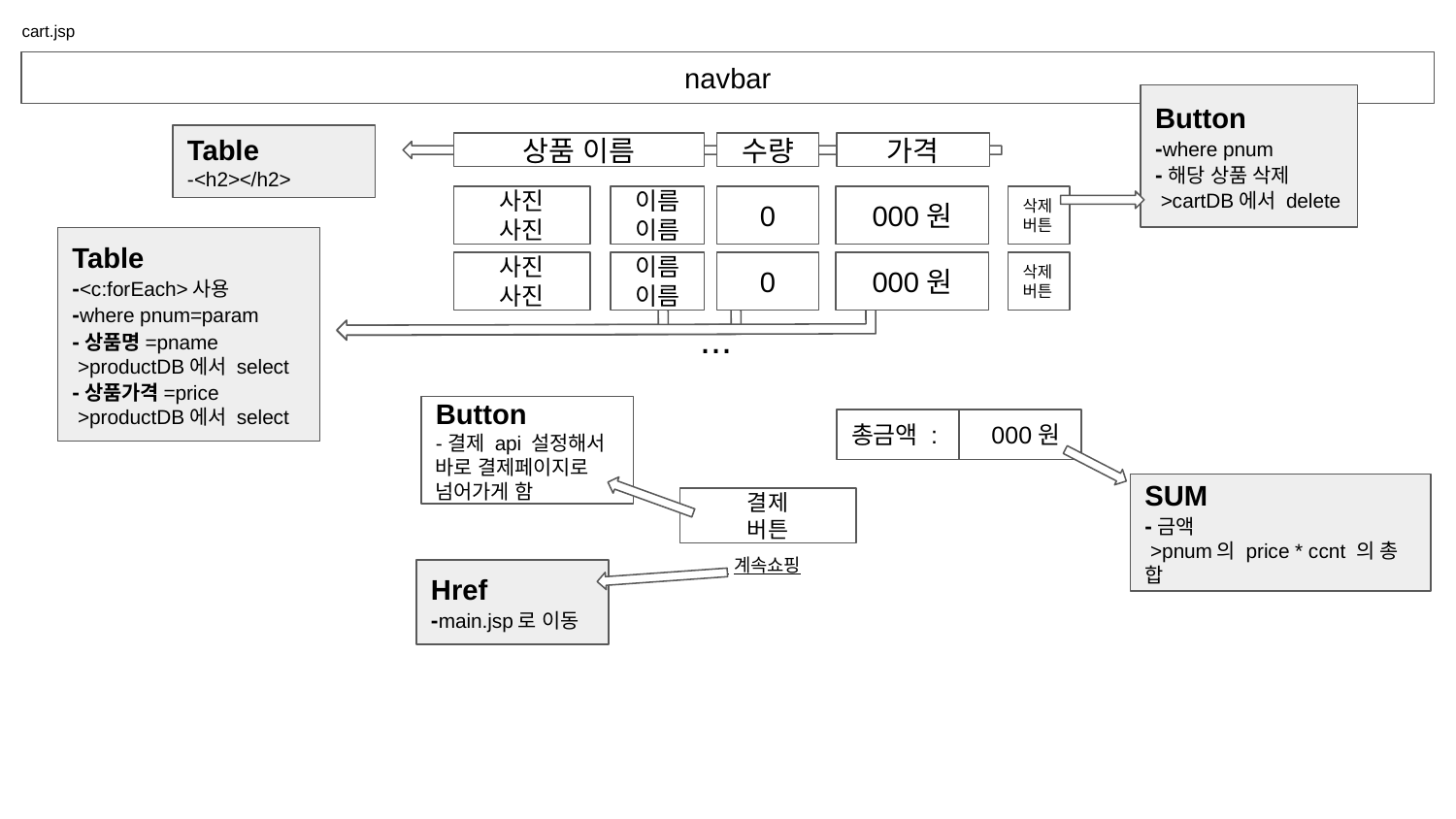

# cart.jsp

navbar
Button
-where pnum
-해당 상품 삭제
 >cartDB에서 delete

Table
-<h2></h2>
상품 이름
수량
가격

사진
사진
이름
이름
0
000원
삭제
버튼

Table
-<c:forEach>사용
-where pnum=param
-상품명=pname
 >productDB에서 select
-상품가격=price
 >productDB에서 select
사진
사진
이름
이름
0
000원
삭제
버튼
...
Button
-결제 api 설정해서
바로 결제페이지로 넘어가게 함
총금액 :
000원

SUM
-금액
 >pnum의 price * ccnt 의 총 합
결제
버튼

 계속쇼핑
Href
-main.jsp로 이동